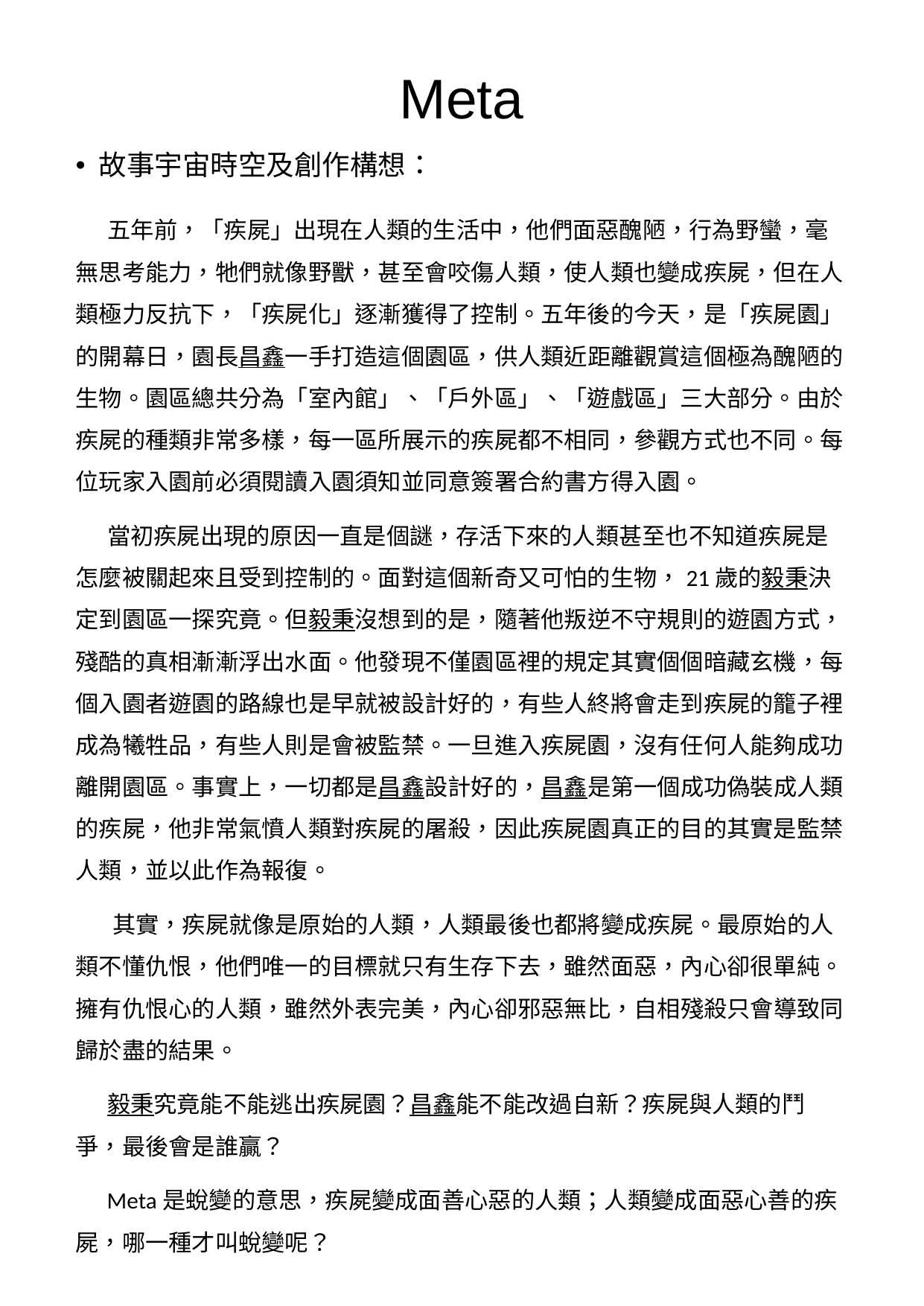

# Meta
故事宇宙時空及創作構想：
    五年前，「疾屍」出現在人類的生活中，他們面惡醜陋，行為野蠻，毫無思考能力，牠們就像野獸，甚至會咬傷人類，使人類也變成疾屍，但在人類極力反抗下，「疾屍化」逐漸獲得了控制。五年後的今天，是「疾屍園」的開幕日，園長昌鑫一手打造這個園區，供人類近距離觀賞這個極為醜陋的生物。園區總共分為「室內館」、「戶外區」、「遊戲區」三大部分。由於疾屍的種類非常多樣，每一區所展示的疾屍都不相同，參觀方式也不同。每位玩家入園前必須閱讀入園須知並同意簽署合約書方得入園。
     當初疾屍出現的原因一直是個謎，存活下來的人類甚至也不知道疾屍是怎麼被關起來且受到控制的。面對這個新奇又可怕的生物，21歲的毅秉決定到園區一探究竟。但毅秉沒想到的是，隨著他叛逆不守規則的遊園方式，殘酷的真相漸漸浮出水面。他發現不僅園區裡的規定其實個個暗藏玄機，每個入園者遊園的路線也是早就被設計好的，有些人終將會走到疾屍的籠子裡成為犧牲品，有些人則是會被監禁。一旦進入疾屍園，沒有任何人能夠成功離開園區。事實上，一切都是昌鑫設計好的，昌鑫是第一個成功偽裝成人類的疾屍，他非常氣憤人類對疾屍的屠殺，因此疾屍園真正的目的其實是監禁人類，並以此作為報復。
      其實，疾屍就像是原始的人類，人類最後也都將變成疾屍。最原始的人類不懂仇恨，他們唯一的目標就只有生存下去，雖然面惡，內心卻很單純。擁有仇恨心的人類，雖然外表完美，內心卻邪惡無比，自相殘殺只會導致同歸於盡的結果。
     毅秉究竟能不能逃出疾屍園？昌鑫能不能改過自新？疾屍與人類的鬥爭，最後會是誰贏？
      Meta是蛻變的意思，疾屍變成面善心惡的人類；人類變成面惡心善的疾屍，哪一種才叫蛻變呢？